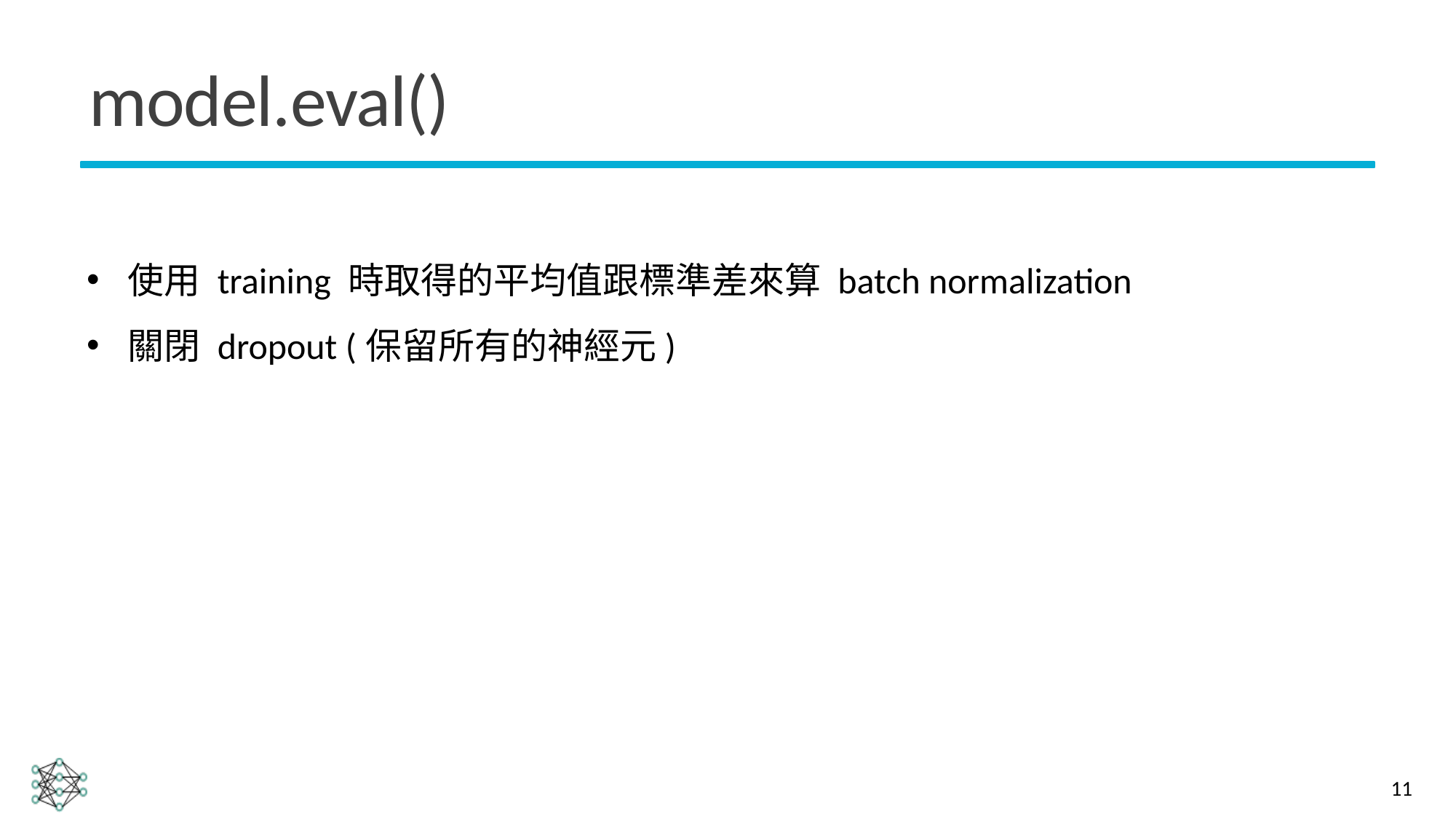

# model.eval()
使用 training 時取得的平均值跟標準差來算 batch normalization
關閉 dropout (保留所有的神經元)
11